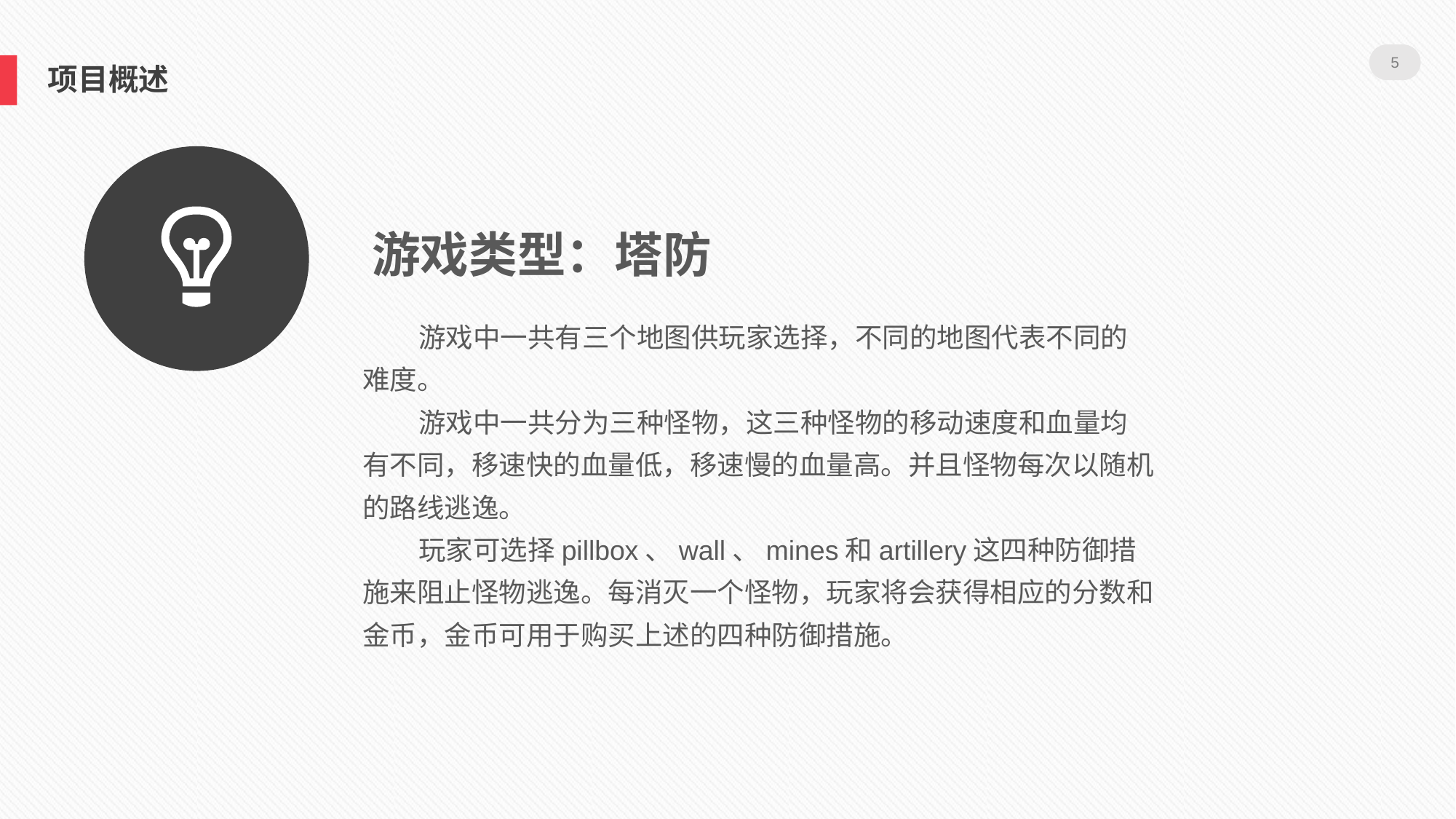

5
项目概述

游戏类型：塔防
        游戏中一共有三个地图供玩家选择，不同的地图代表不同的难度。
        游戏中一共分为三种怪物，这三种怪物的移动速度和血量均有不同，移速快的血量低，移速慢的血量高。并且怪物每次以随机的路线逃逸。
        玩家可选择pillbox、wall、mines和artillery这四种防御措施来阻止怪物逃逸。每消灭一个怪物，玩家将会获得相应的分数和金币，金币可用于购买上述的四种防御措施。